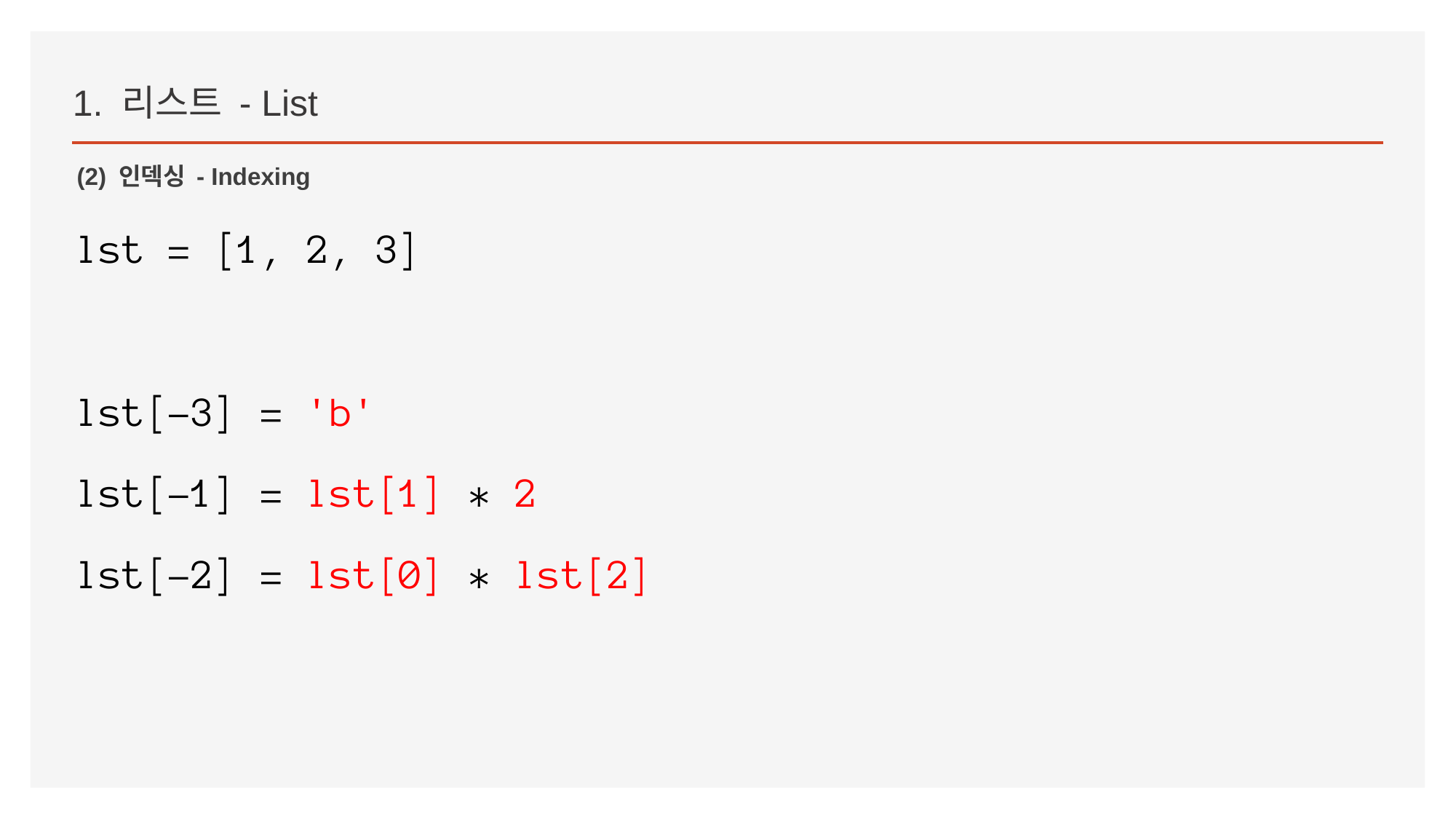

1. 리스트 - List
(2) 인덱싱 - Indexing
lst = [1, 2, 3]

lst[-3] = 'b'
lst[-1] = lst[1] * 2
lst[-2] = lst[0] * lst[2]